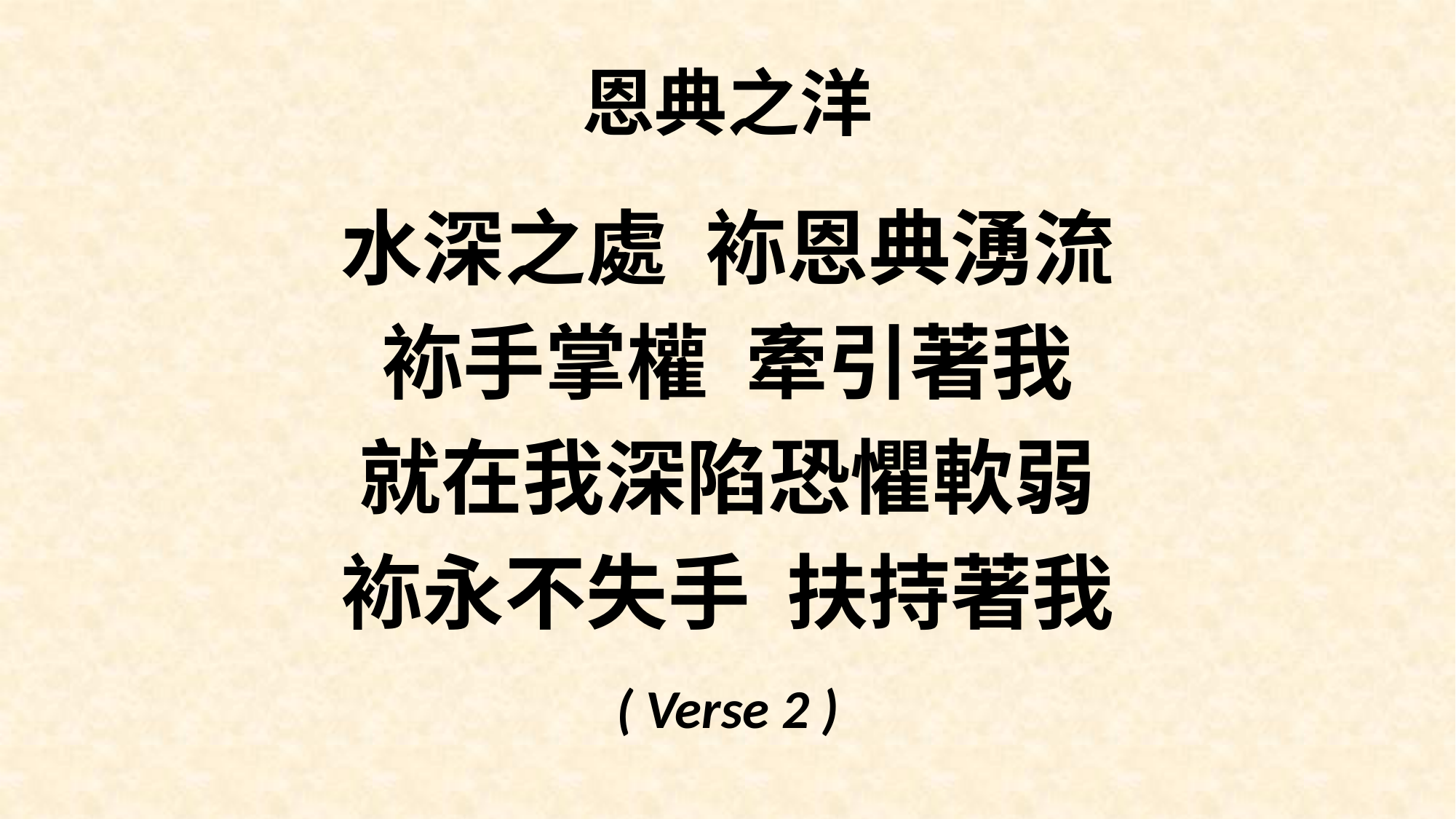

# 恩典之洋
水深之處  袮恩典湧流
袮手掌權  牽引著我
就在我深陷恐懼軟弱
袮永不失手  扶持著我
( Verse 2 )